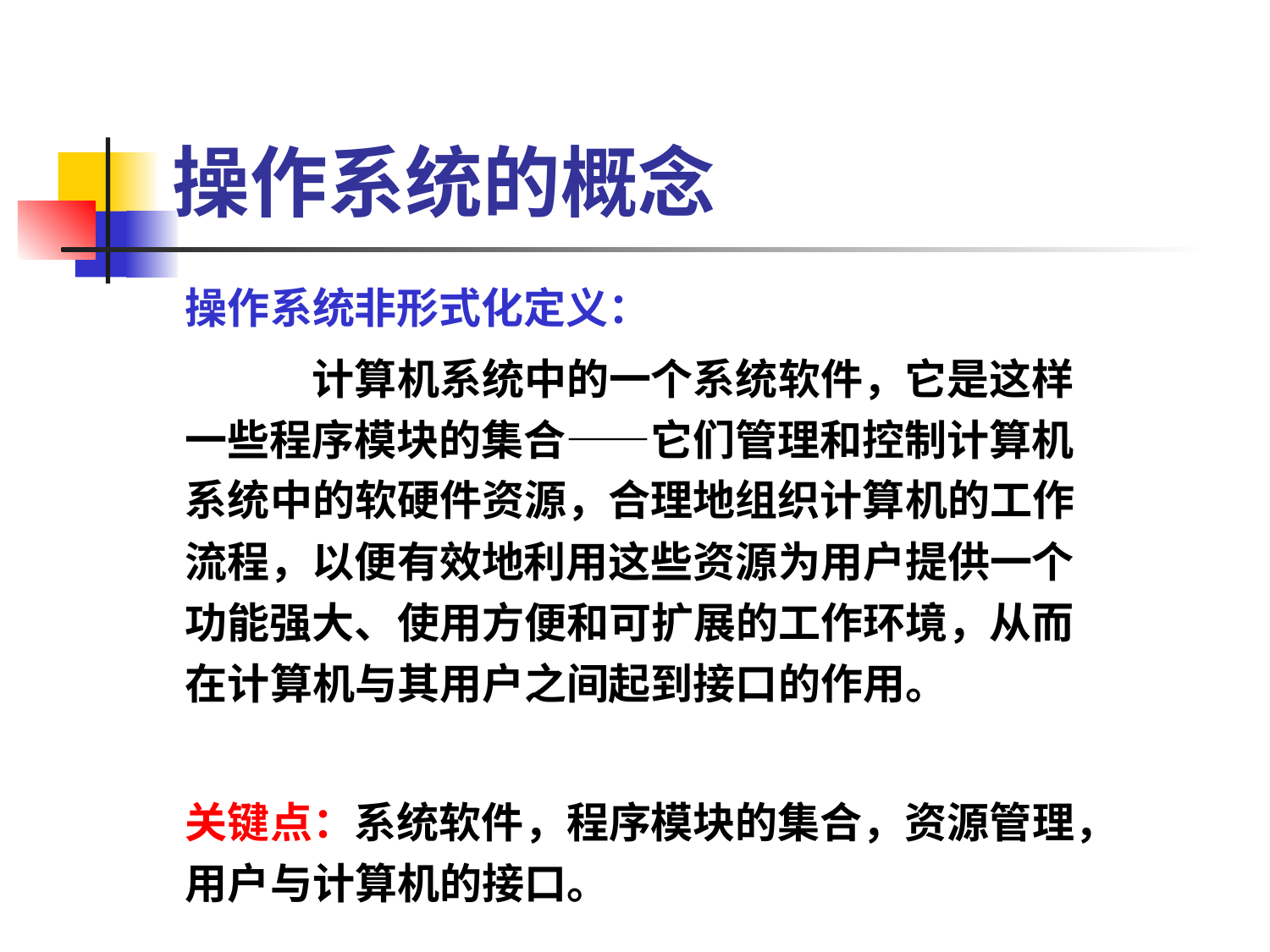

# 操作系统的概念
	操作系统非形式化定义：
		计算机系统中的一个系统软件，它是这样一些程序模块的集合——它们管理和控制计算机系统中的软硬件资源，合理地组织计算机的工作流程，以便有效地利用这些资源为用户提供一个功能强大、使用方便和可扩展的工作环境，从而在计算机与其用户之间起到接口的作用。

	关键点：系统软件，程序模块的集合，资源管理，用户与计算机的接口。